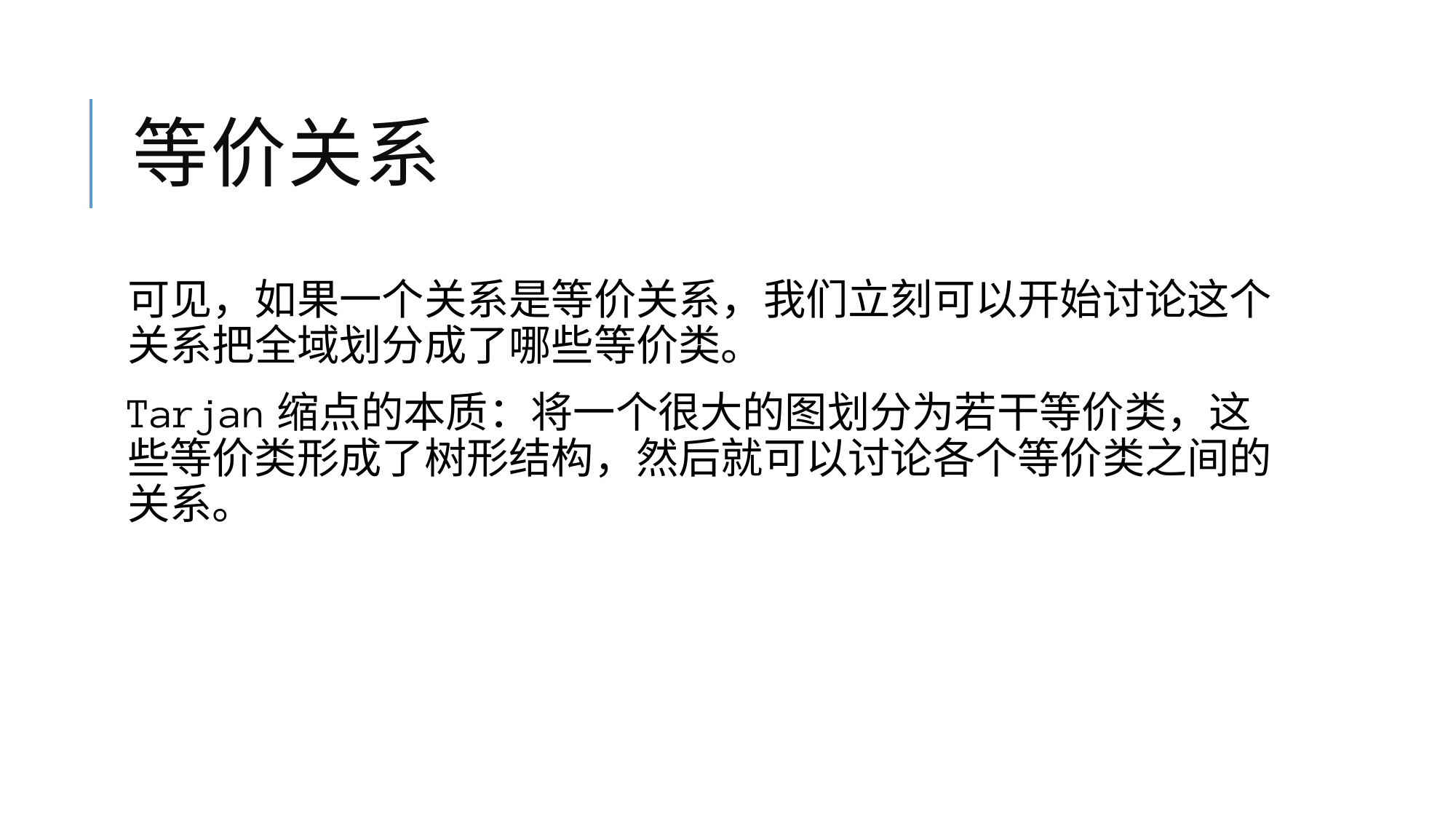

# 等价关系
可见，如果一个关系是等价关系，我们立刻可以开始讨论这个关系把全域划分成了哪些等价类。
Tarjan缩点的本质：将一个很大的图划分为若干等价类，这些等价类形成了树形结构，然后就可以讨论各个等价类之间的关系。